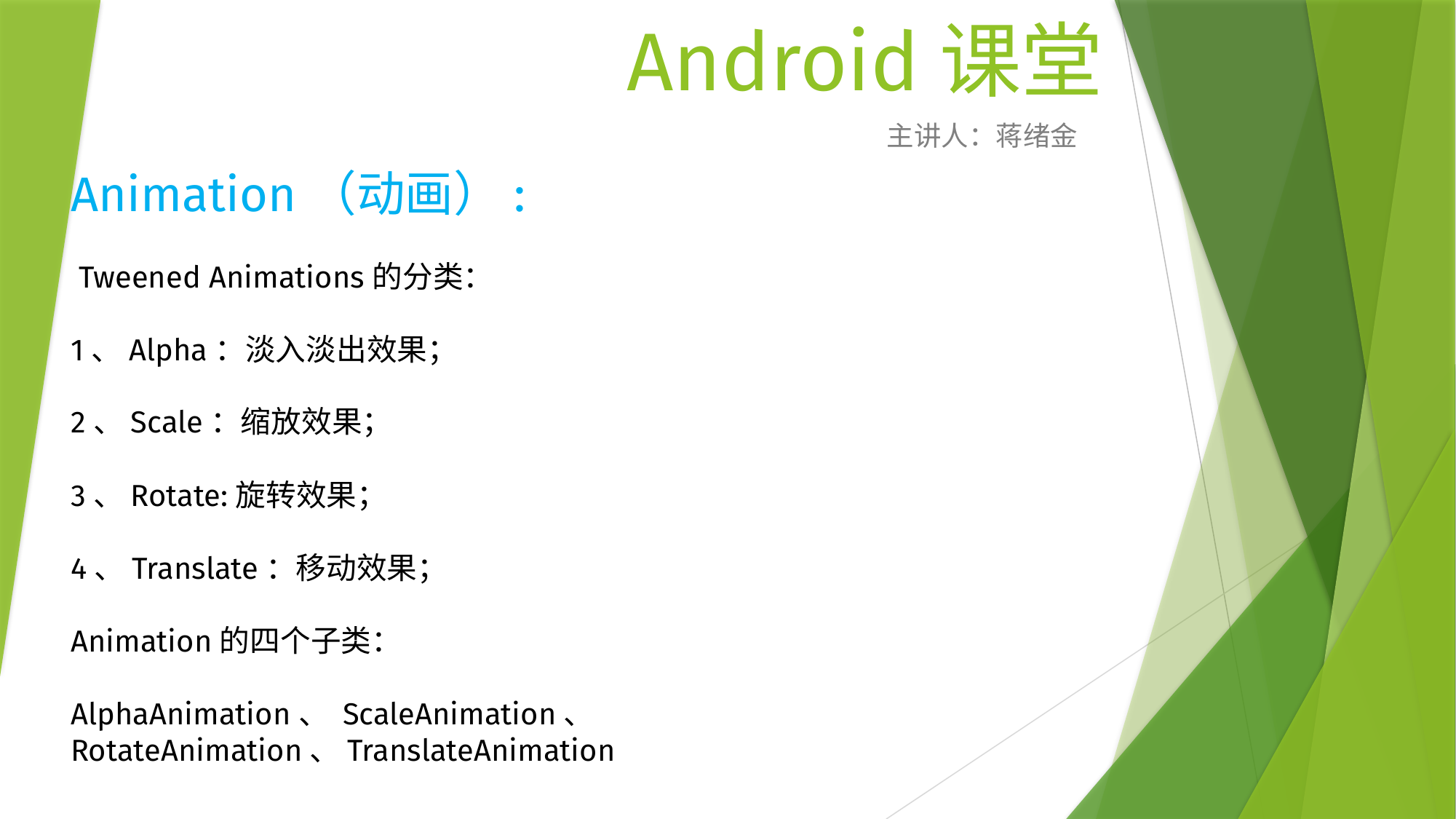

# Android课堂
主讲人：蒋绪金
Animation（动画）:

 Tweened Animations的分类：

1、Alpha：淡入淡出效果；

2、Scale：缩放效果；

3、Rotate:旋转效果；

4、Translate：移动效果；

Animation的四个子类：

AlphaAnimation、 ScaleAnimation、 RotateAnimation、TranslateAnimation